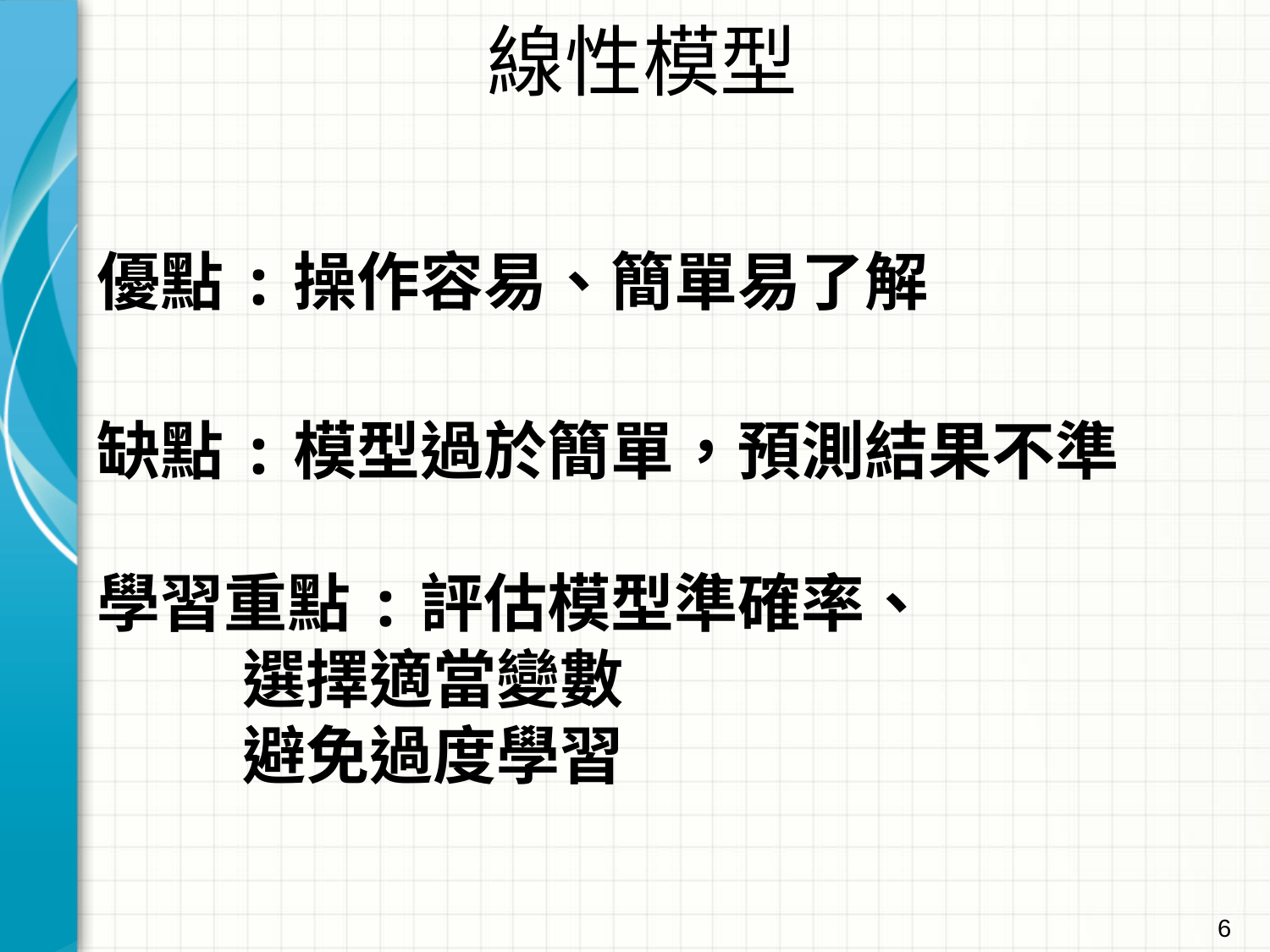

線性模型

優點:操作容易、簡單易了解

缺點:模型過於簡單，預測結果不準

學習重點:評估模型準確率、
         選擇適當變數
         避免過度學習
6